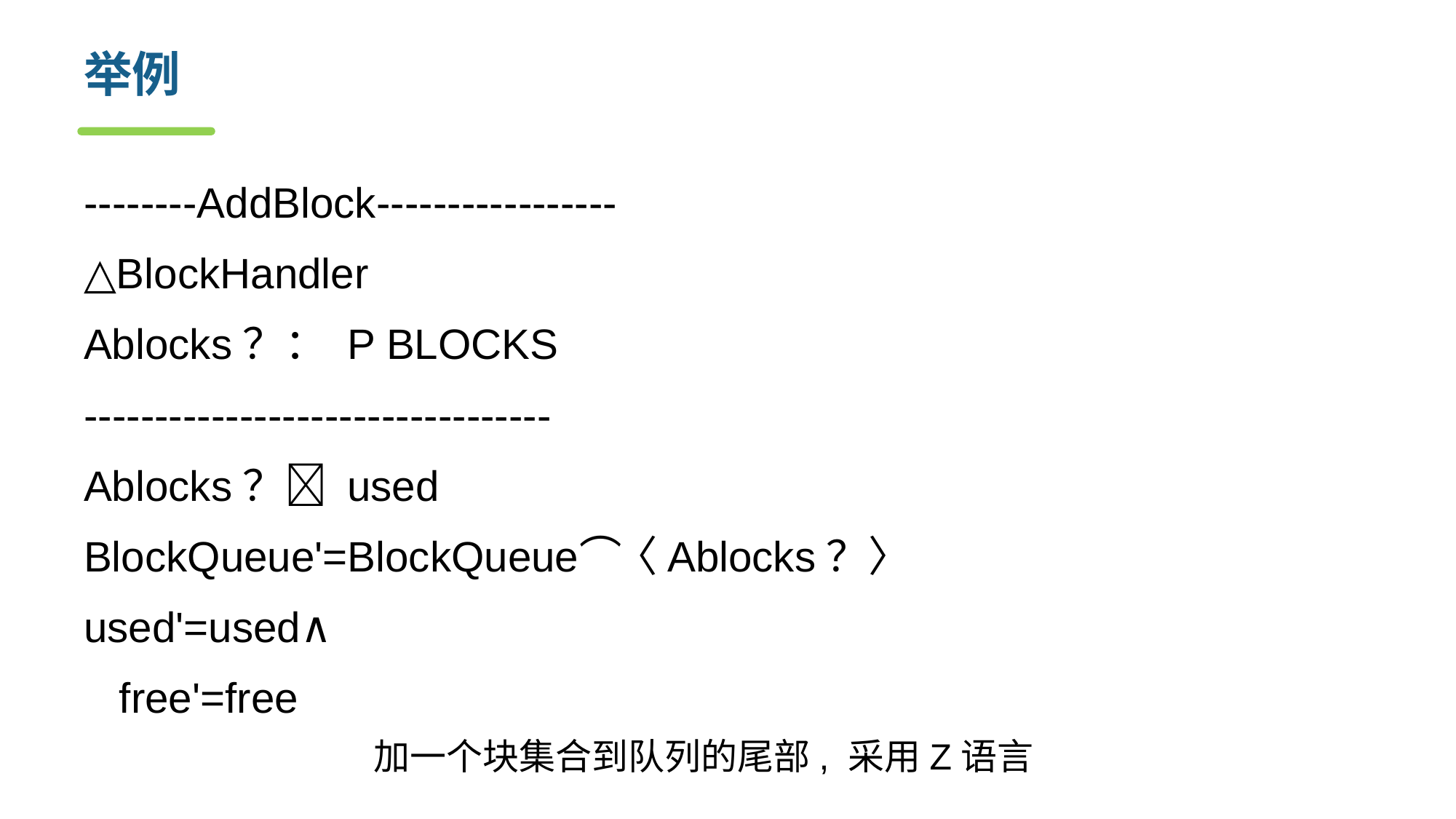

# 举例
--------AddBlock-----------------
△BlockHandler
Ablocks？： P BLOCKS
---------------------------------
Ablocks？⊆ used
BlockQueue'=BlockQueue⌒〈Ablocks？〉
used'=used∧
   free'=free
加一个块集合到队列的尾部, 采用Z语言
33